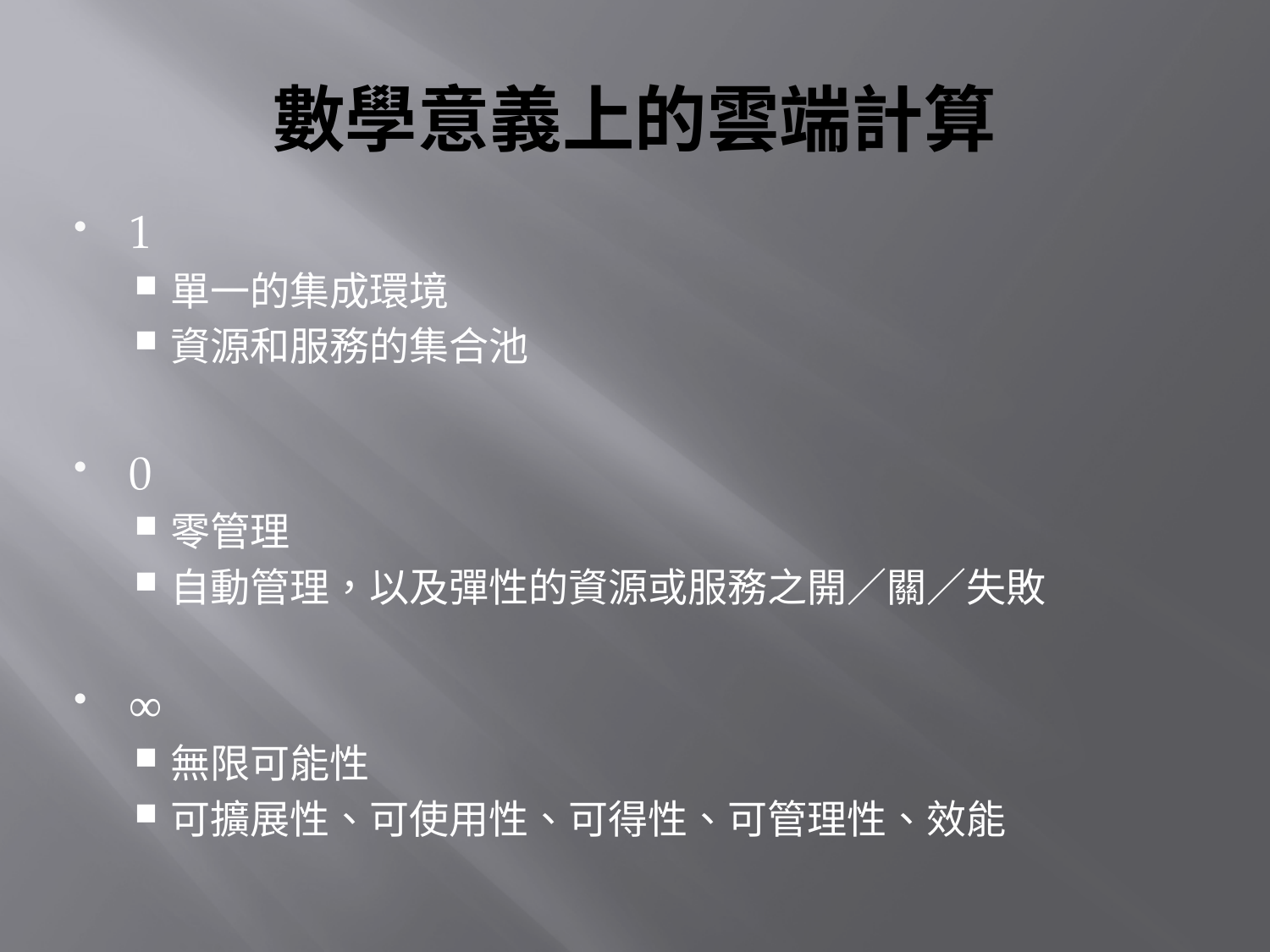

# 數學意義上的雲端計算
1
單一的集成環境
資源和服務的集合池

0
零管理
自動管理，以及彈性的資源或服務之開／關／失敗

∞
無限可能性
可擴展性、可使用性、可得性、可管理性、效能